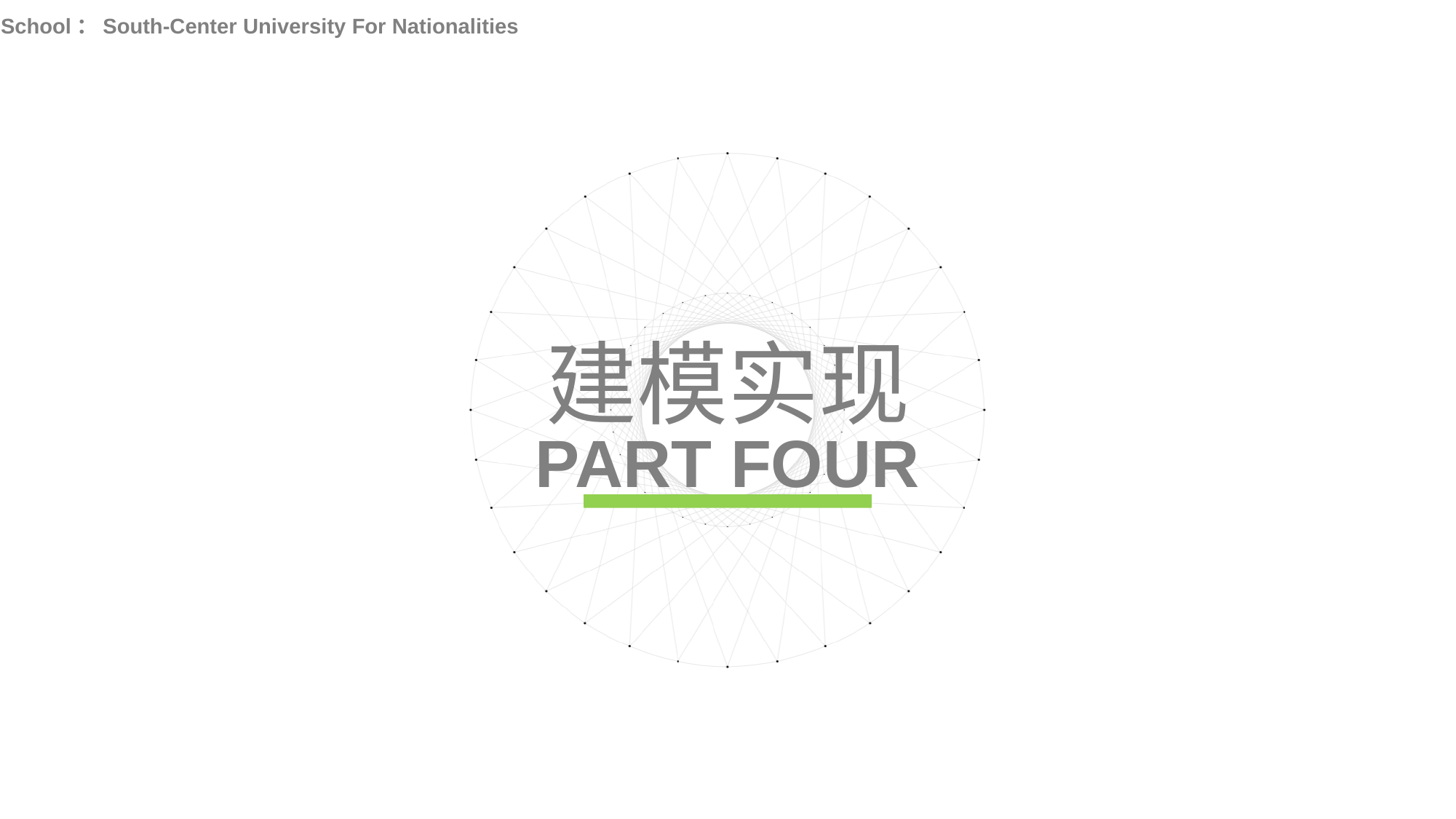

School：South-Center University For Nationalities
建模实现
PART FOUR